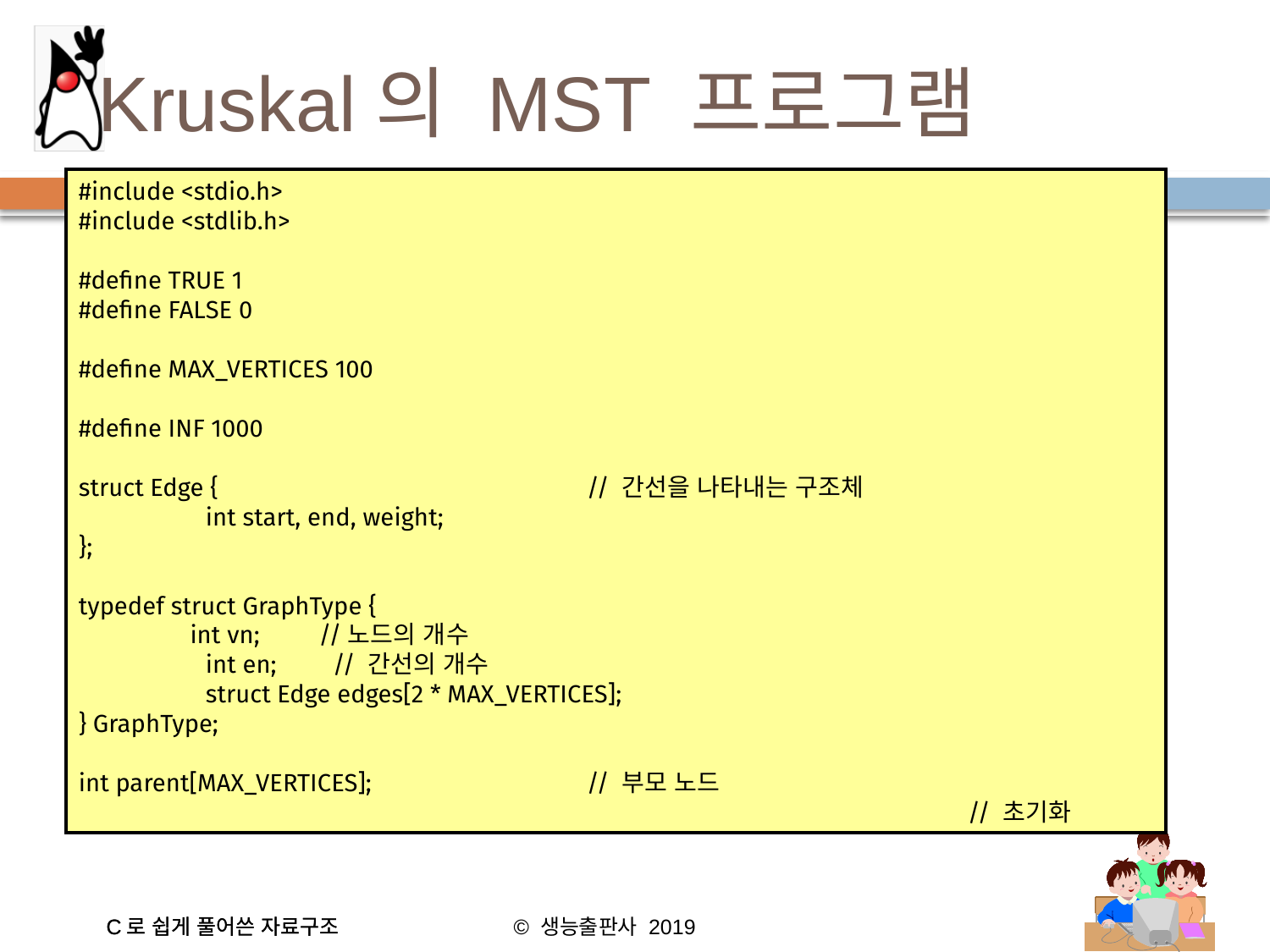

# Kruskal의 MST 프로그램
#include <stdio.h>
#include <stdlib.h>

#define TRUE 1
#define FALSE 0

#define MAX_VERTICES 100

#define INF 1000

struct Edge {			// 간선을 나타내는 구조체
	int start, end, weight;
};

typedef struct GraphType {
                 int vn;         //노드의 개수
	int en;	// 간선의 개수
	struct Edge edges[2 * MAX_VERTICES];
} GraphType;

int parent[MAX_VERTICES];		// 부모 노드
							// 초기화